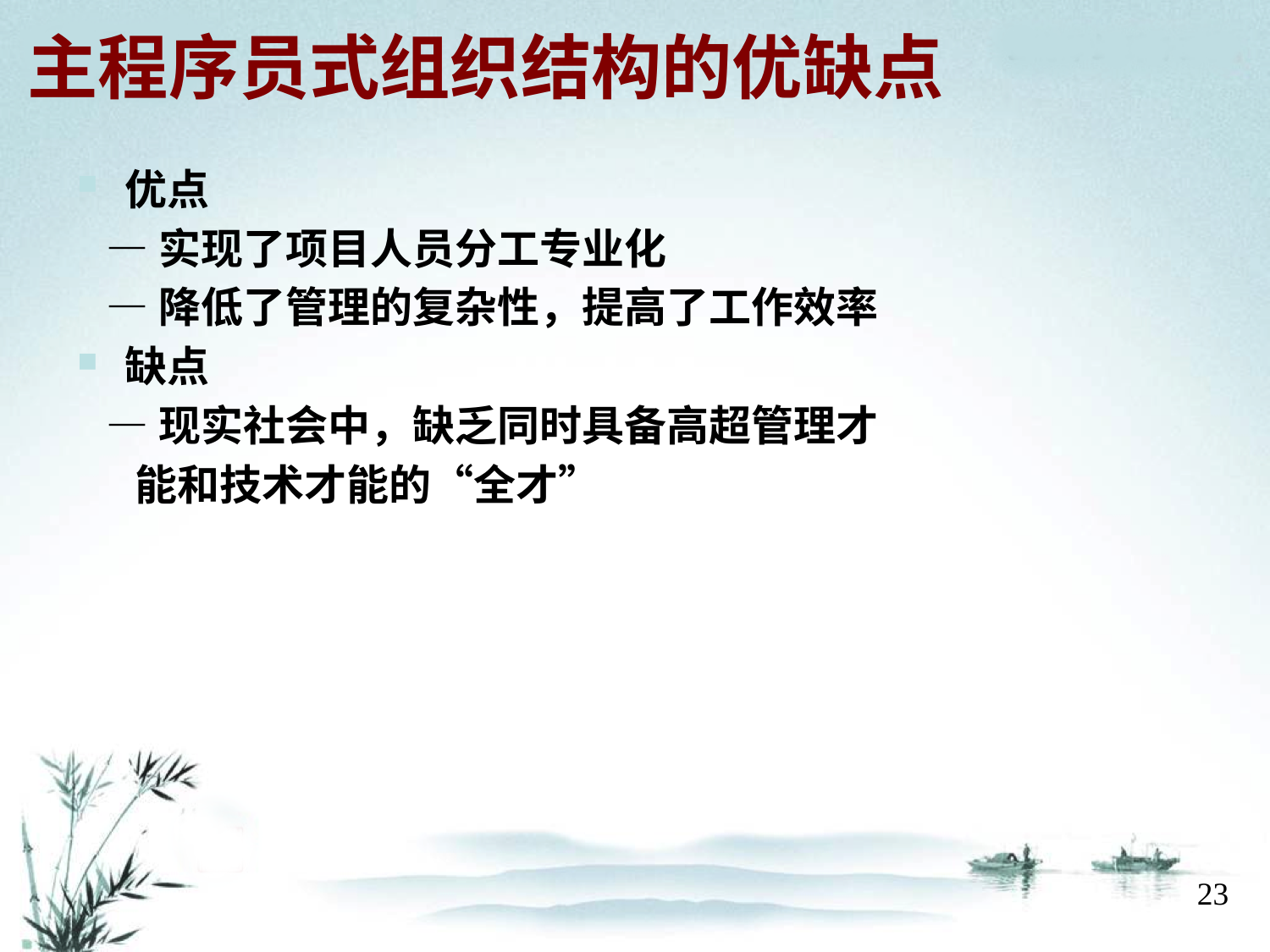

# 主程序员式组织结构的优缺点
优点
   —实现了项目人员分工专业化
   —降低了管理的复杂性，提高了工作效率
缺点
   —现实社会中，缺乏同时具备高超管理才
     能和技术才能的“全才”
23